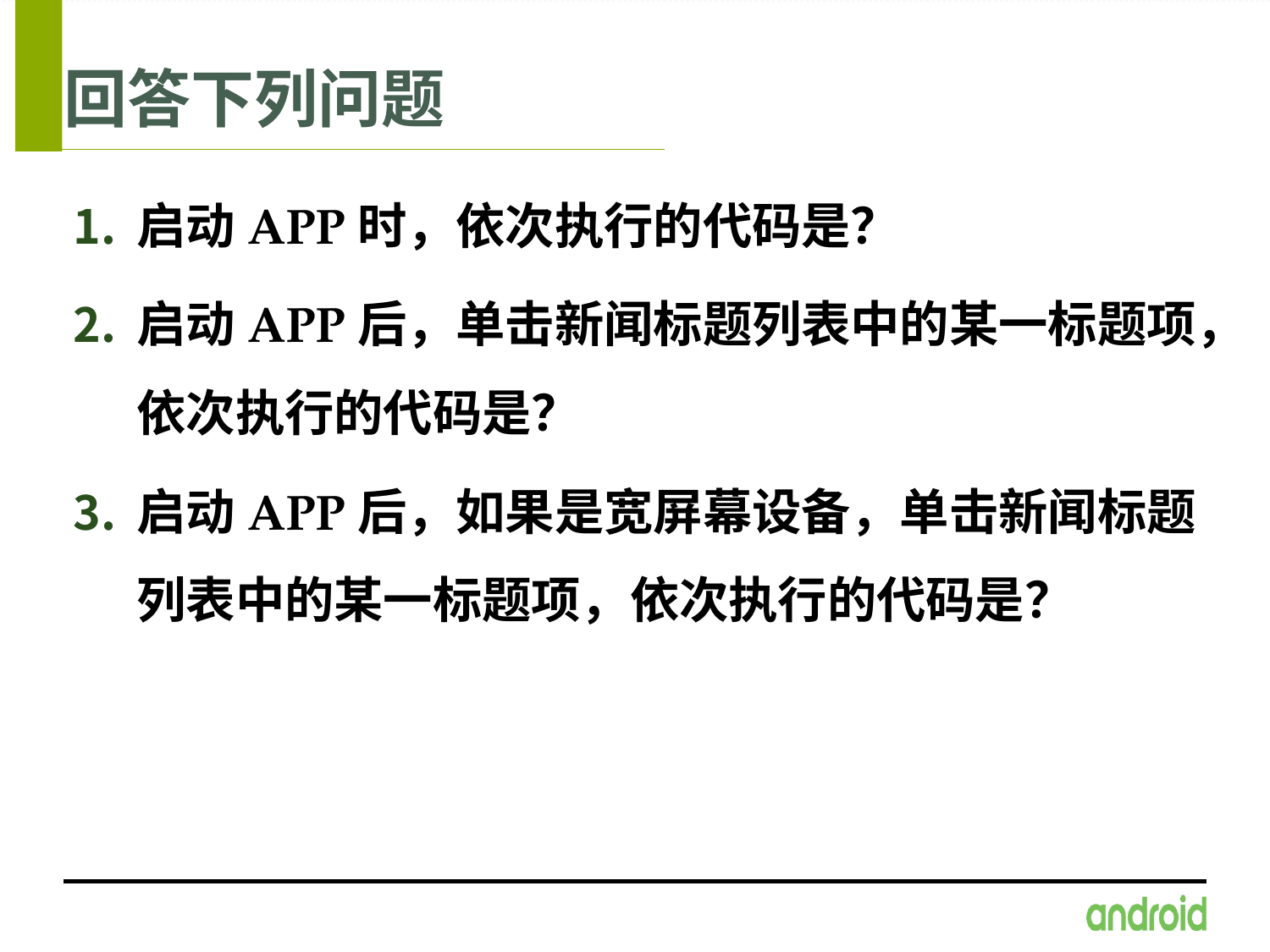

# 回答下列问题
启动APP时，依次执行的代码是？
启动APP后，单击新闻标题列表中的某一标题项，依次执行的代码是？
启动APP后，如果是宽屏幕设备，单击新闻标题列表中的某一标题项，依次执行的代码是？